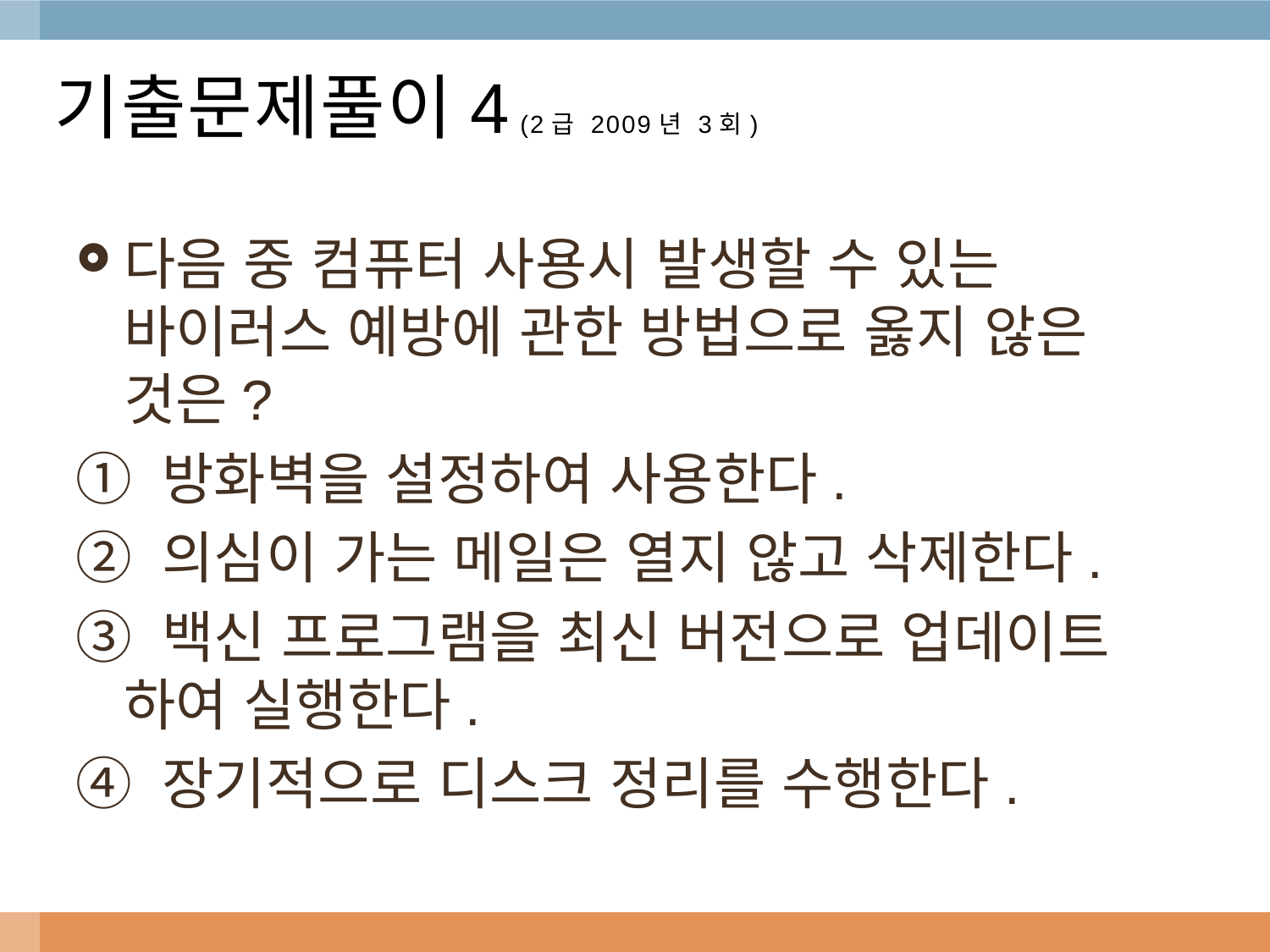

# 기출문제풀이4 (2급 2009년 3회)
다음 중 컴퓨터 사용시 발생할 수 있는 바이러스 예방에 관한 방법으로 옳지 않은 것은?
① 방화벽을 설정하여 사용한다.
② 의심이 가는 메일은 열지 않고 삭제한다.
③ 백신 프로그램을 최신 버전으로 업데이트 하여 실행한다.
④ 장기적으로 디스크 정리를 수행한다.